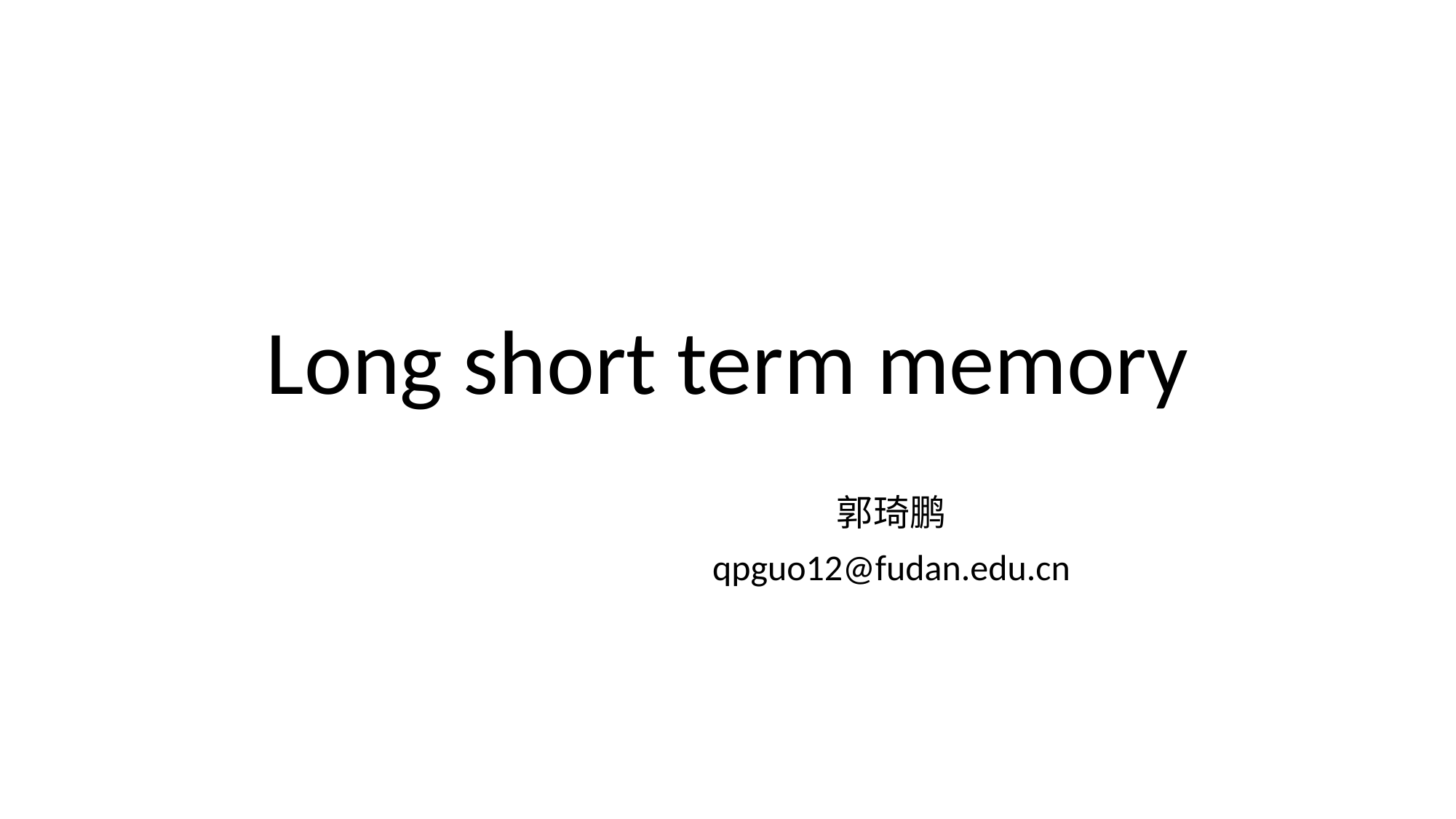

# Long short term memory

			郭琦鹏
			qpguo12@fudan.edu.cn